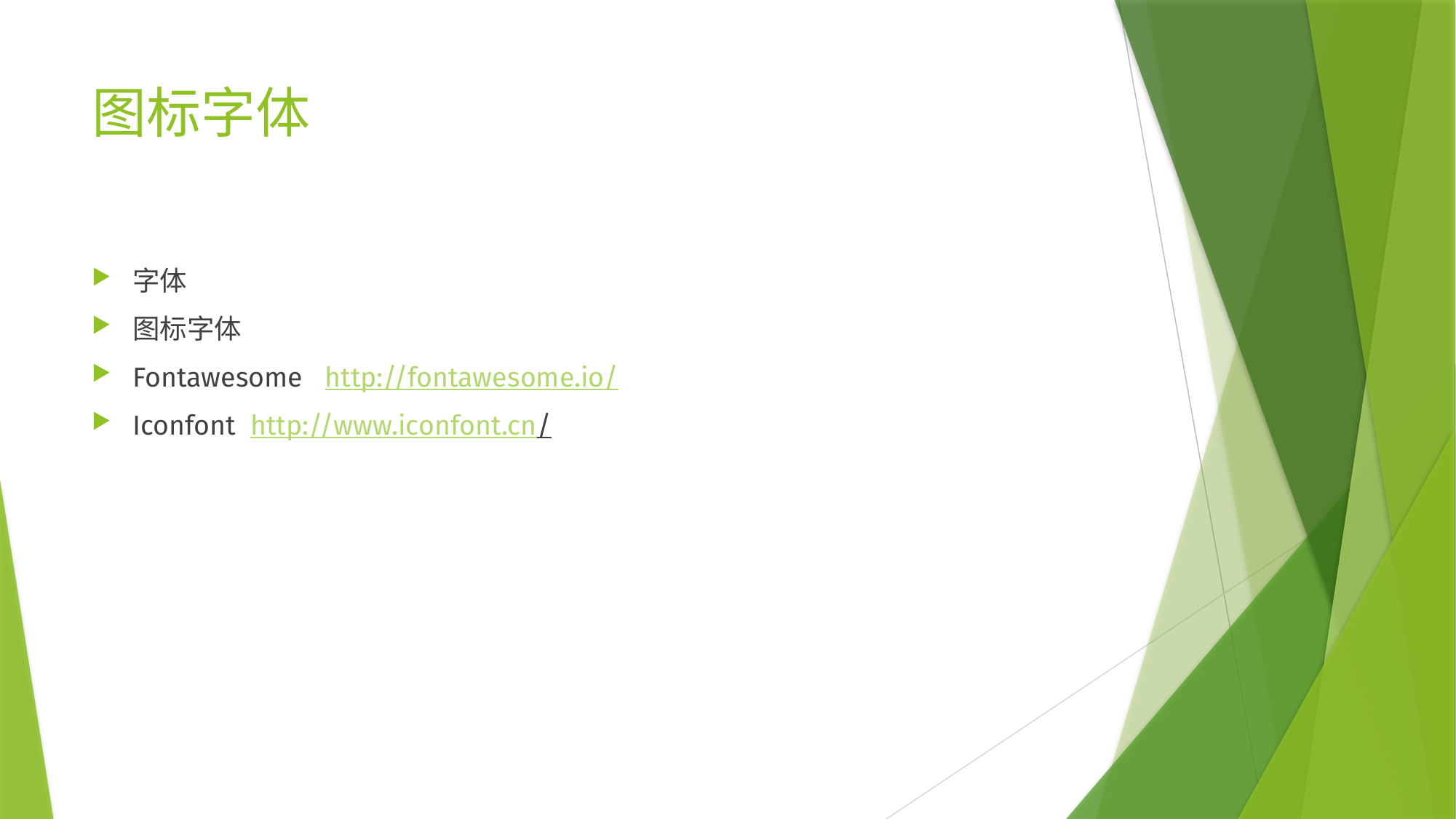

# 图标字体
字体
图标字体
Fontawesome   http://fontawesome.io/
Iconfont  http://www.iconfont.cn/